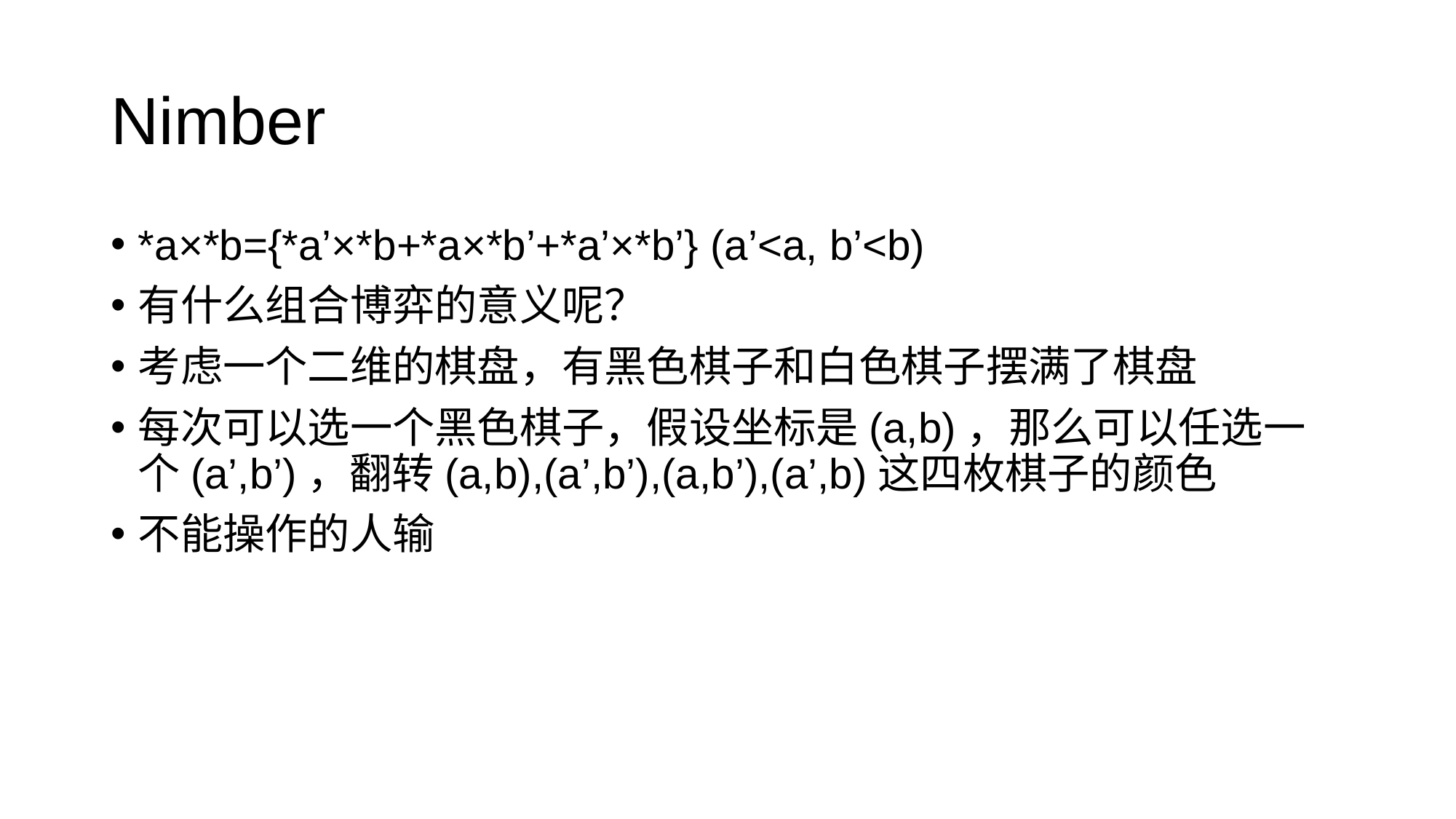

# Nimber
*a×*b={*a’×*b+*a×*b’+*a’×*b’} (a’<a, b’<b)
有什么组合博弈的意义呢？
考虑一个二维的棋盘，有黑色棋子和白色棋子摆满了棋盘
每次可以选一个黑色棋子，假设坐标是(a,b)，那么可以任选一个(a’,b’)，翻转(a,b),(a’,b’),(a,b’),(a’,b)这四枚棋子的颜色
不能操作的人输